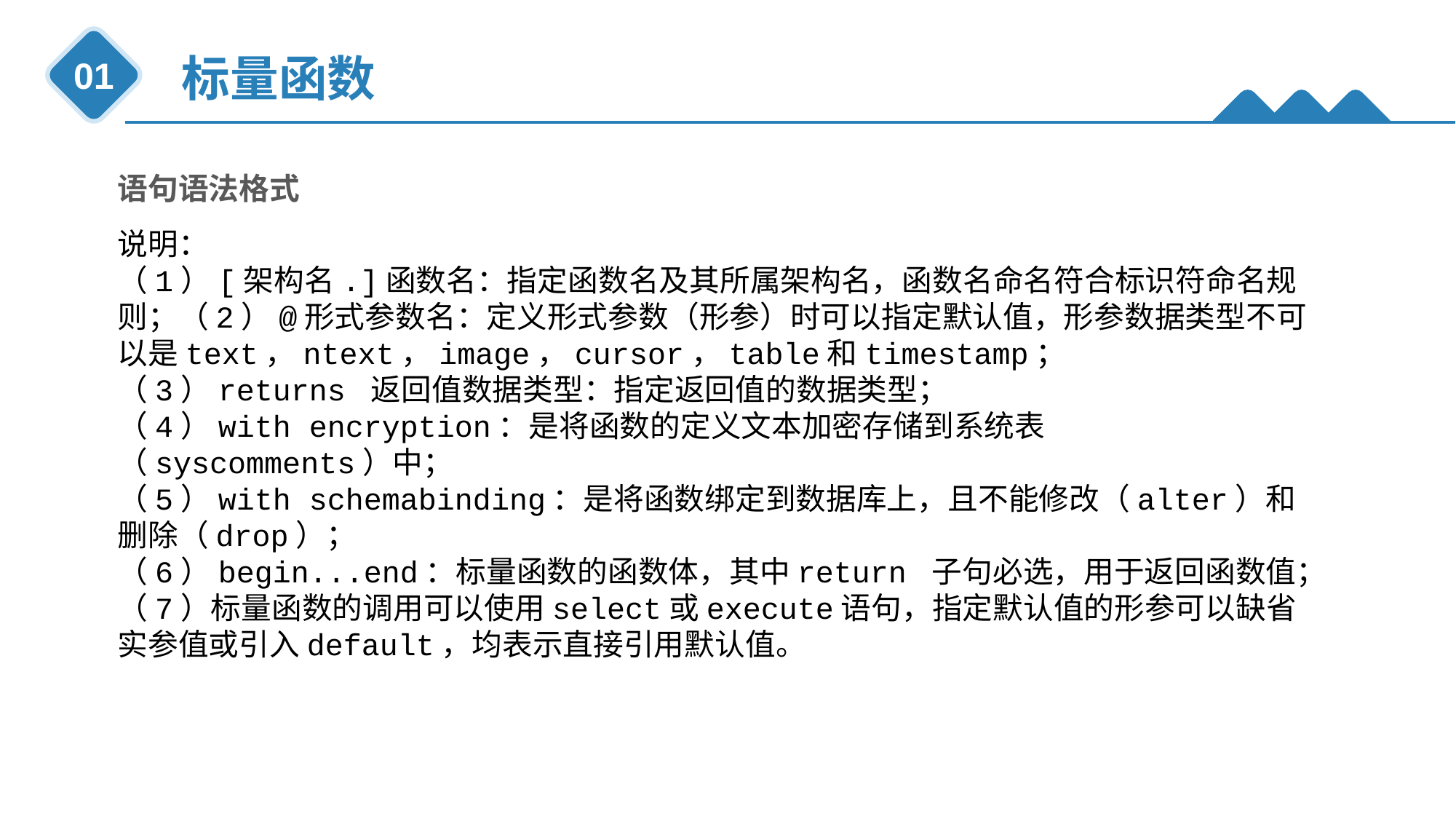

标量函数
01

语句语法格式
说明：
（1）[架构名.]函数名：指定函数名及其所属架构名，函数名命名符合标识符命名规则；（2）@形式参数名：定义形式参数（形参）时可以指定默认值，形参数据类型不可以是text，ntext，image，cursor，table和timestamp；
（3）returns 返回值数据类型：指定返回值的数据类型；
（4）with encryption：是将函数的定义文本加密存储到系统表（syscomments）中；
（5）with schemabinding：是将函数绑定到数据库上，且不能修改（alter）和删除（drop）；
（6）begin...end：标量函数的函数体，其中return 子句必选，用于返回函数值；
（7）标量函数的调用可以使用select或execute语句，指定默认值的形参可以缺省实参值或引入default，均表示直接引用默认值。